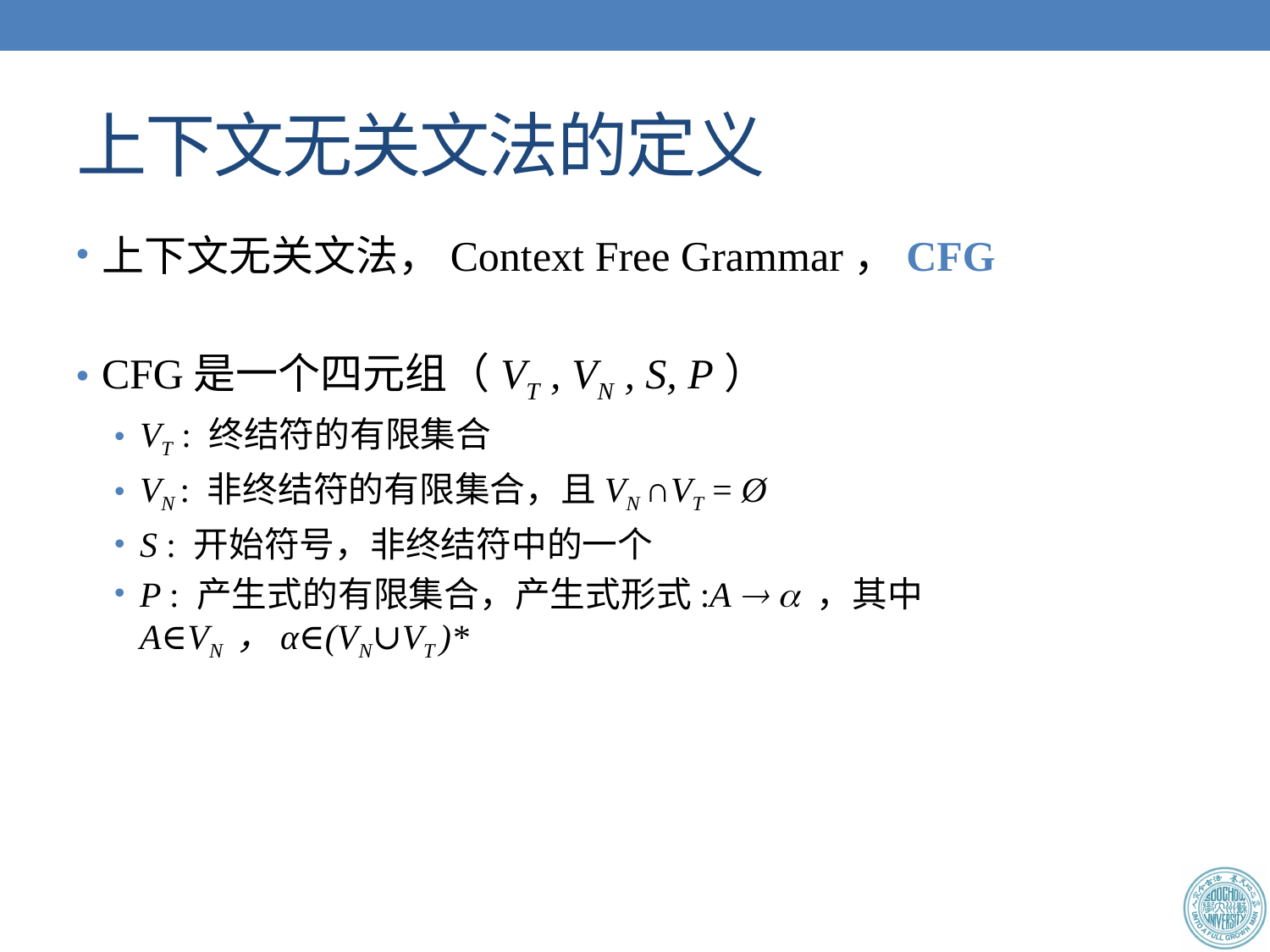

# 上下文无关文法的定义
上下文无关文法，Context Free Grammar，CFG

CFG是一个四元组（VT , VN , S, P）
VT : 终结符的有限集合
VN : 非终结符的有限集合，且VN ∩VT = Ø
S : 开始符号，非终结符中的一个
P : 产生式的有限集合，产生式形式:A → α ，其中A∈VN ，α∈(VN∪VT )*